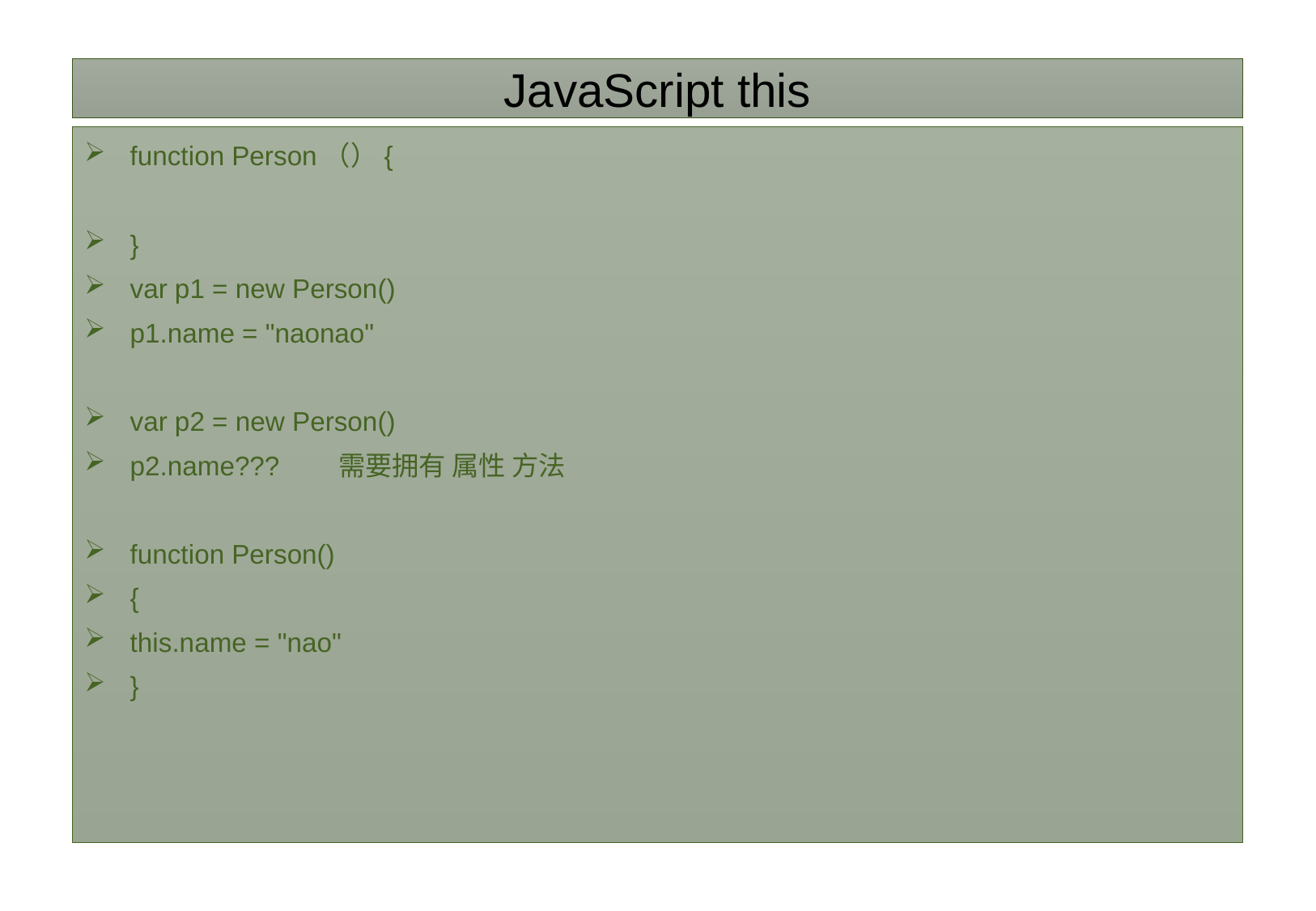

# JavaScript this
function Person（）{

}
var p1 = new Person()
p1.name = "naonao"

var p2 = new Person()
p2.name???       需要拥有 属性 方法

function Person()
{
this.name = "nao"
}